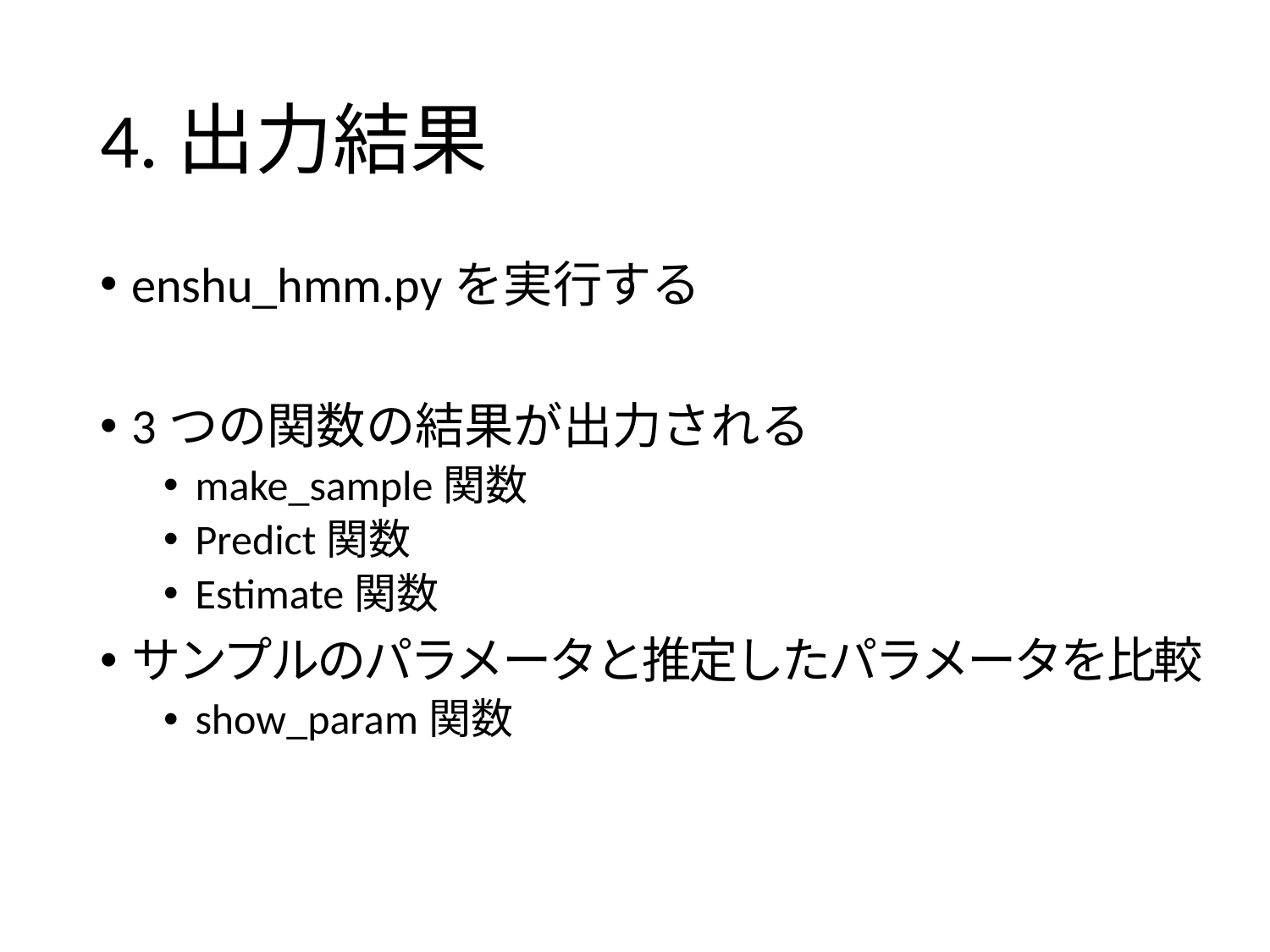

# 4.出力結果
enshu_hmm.pyを実行する

3つの関数の結果が出力される
make_sample関数
Predict関数
Estimate関数
サンプルのパラメータと推定したパラメータを比較
show_param関数